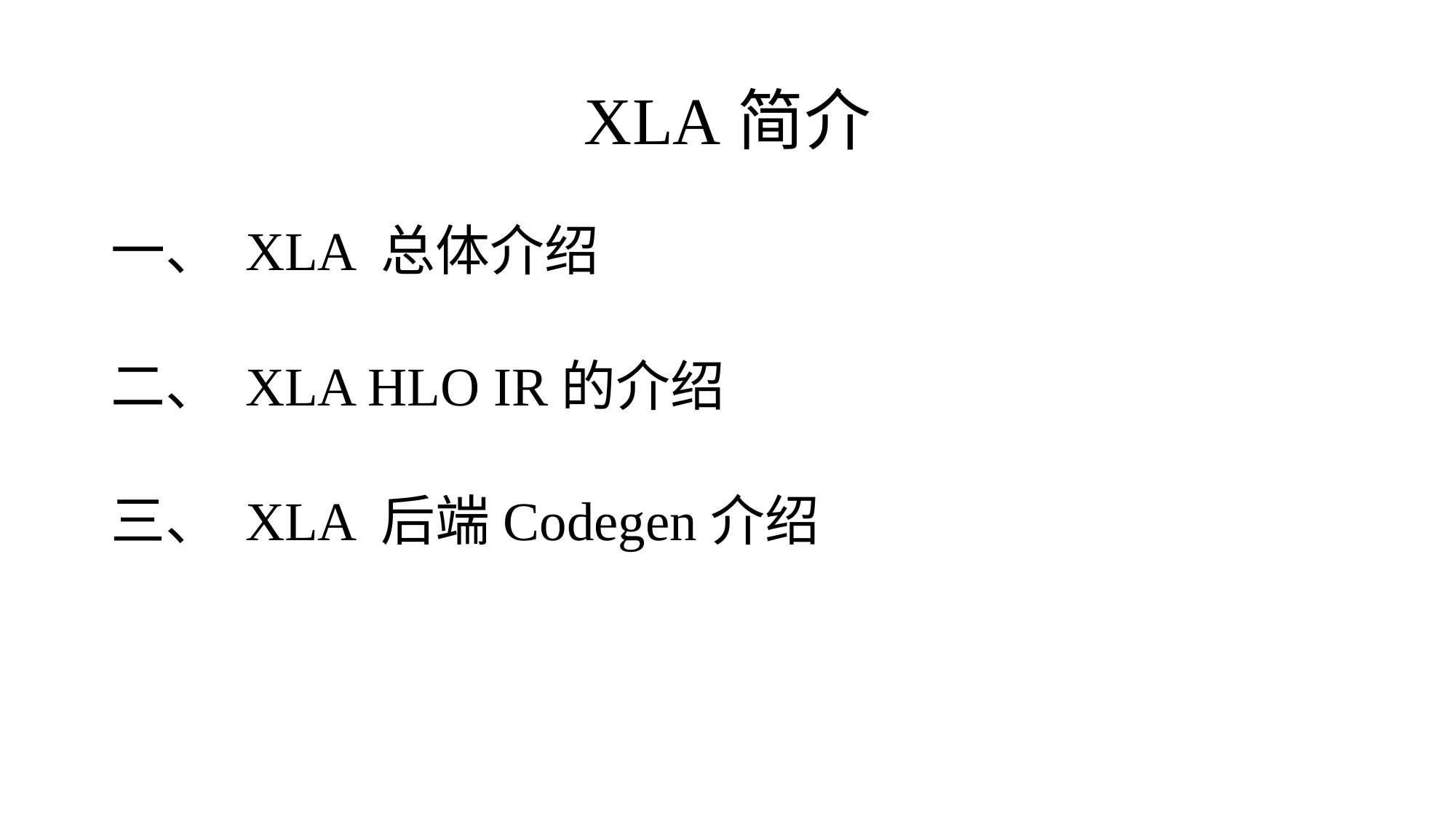

XLA简介
一、 XLA 总体介绍

二、 XLA HLO IR的介绍

三、 XLA 后端Codegen介绍